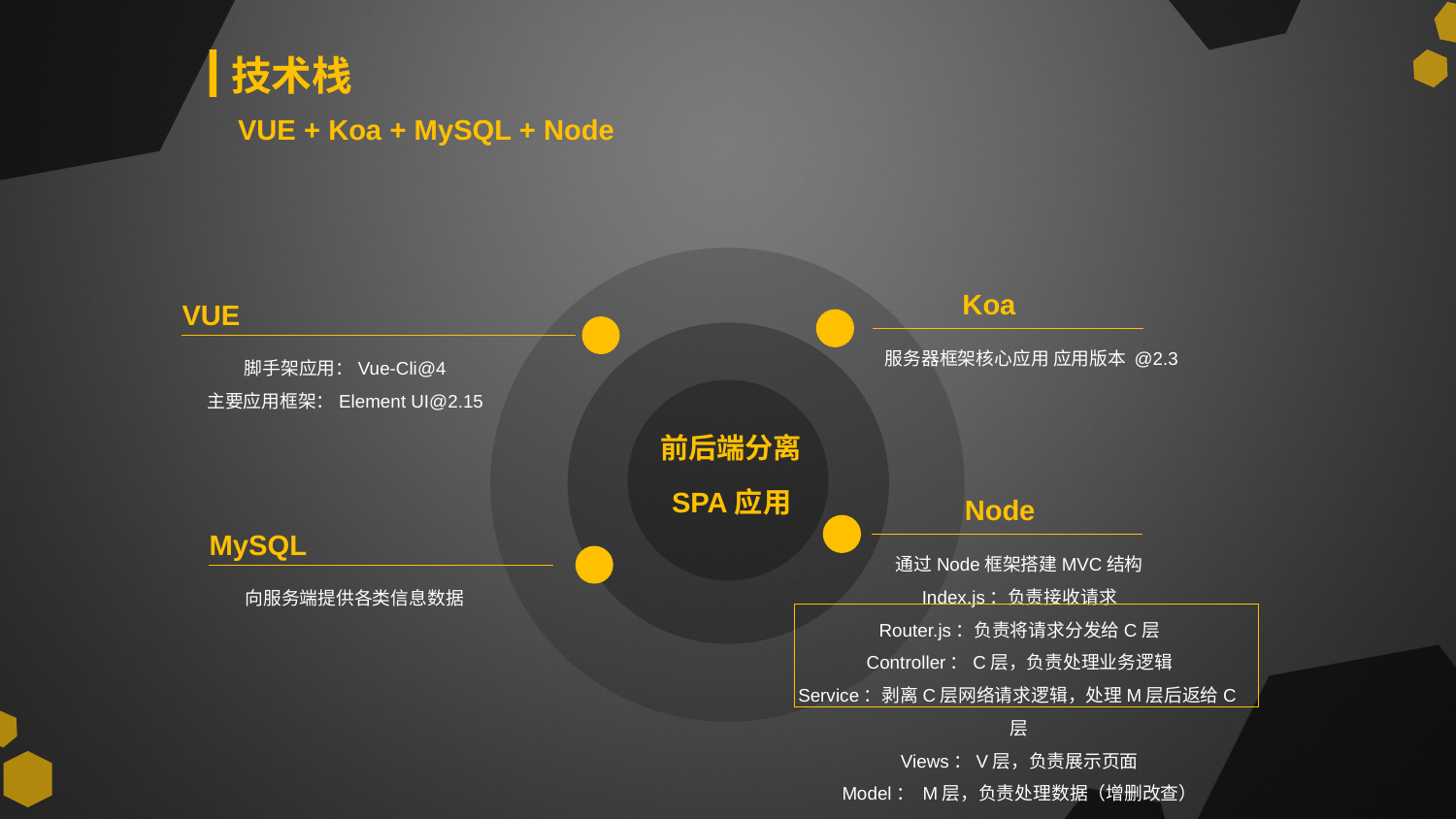

技术栈

VUE + Koa + MySQL + Node

Koa
VUE

服务器框架核心应用 应用版本 @2.3
脚手架应用：Vue-Cli@4
主要应用框架：Element UI@2.15

前后端分离
SPA应用
Node

MySQL
通过Node框架搭建MVC结构
Index.js：负责接收请求
Router.js：负责将请求分发给C层
Controller：C层，负责处理业务逻辑
Service：剥离C层网络请求逻辑，处理M层后返给C层
Views：V层，负责展示页面
Model： M层，负责处理数据（增删改查）

向服务端提供各类信息数据